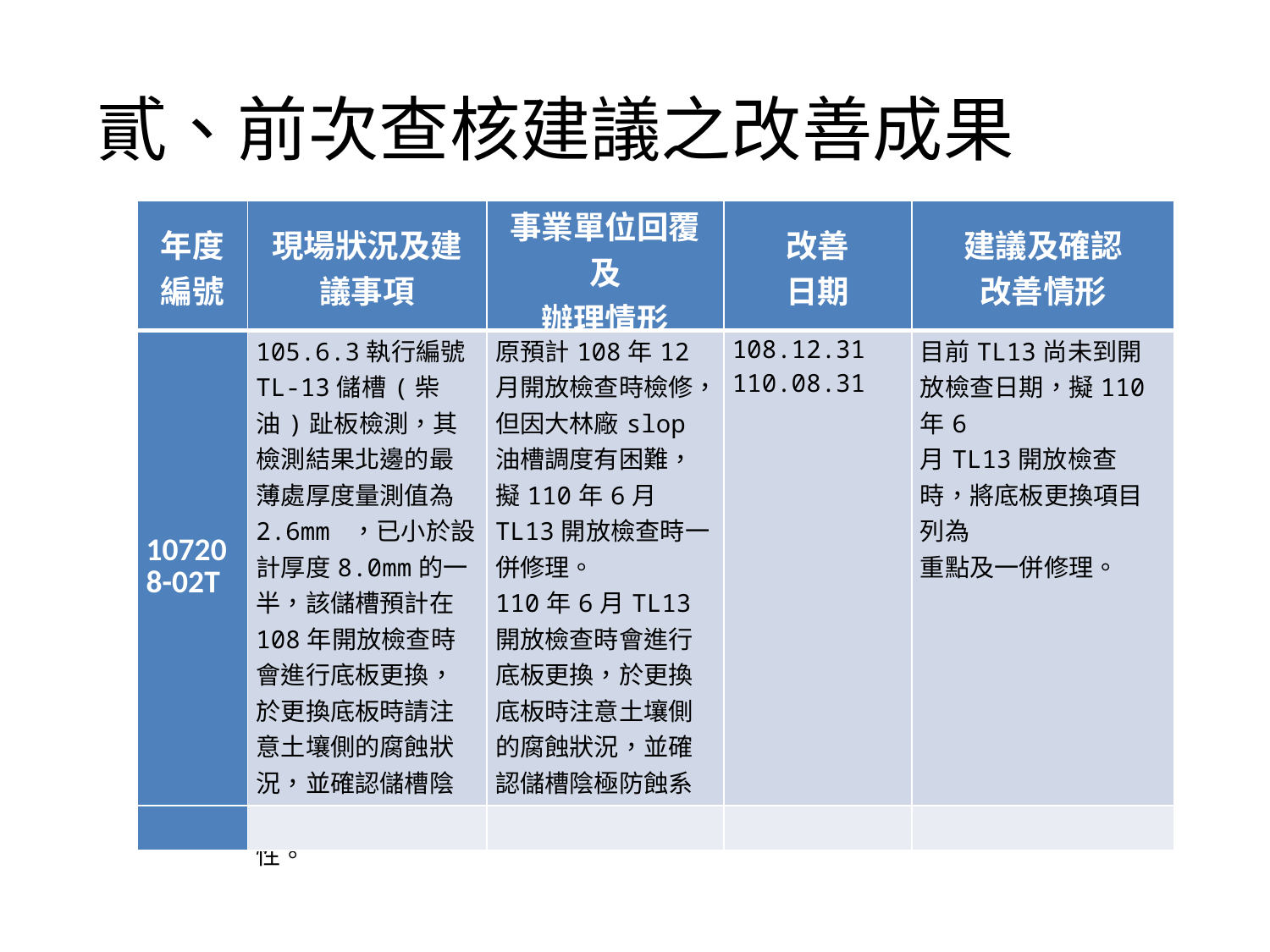

貳、前次查核建議之改善成果
| 年度編號 | 現場狀況及建議事項 | 事業單位回覆及 辦理情形 | 改善 日期 | 建議及確認 改善情形 |
| --- | --- | --- | --- | --- |
| 107208-02T | 105.6.3執行編號TL-13儲槽(柴油)趾板檢測，其檢測結果北邊的最薄處厚度量測值為2.6mm ，已小於設計厚度8.0mm的一半，該儲槽預計在108年開放檢查時會進行底板更換，於更換底板時請注意土壤側的腐蝕狀況，並確認儲槽陰極防蝕系統的有效性。 | 原預計108年12月開放檢查時檢修，但因大林廠slop油槽調度有困難，擬110年6月TL13開放檢查時一併修理。 110年6月TL13開放檢查時會進行底板更換，於更換底板時注意土壤側的腐蝕狀況，並確認儲槽陰極防蝕系統的有效性。 | 108.12.31 110.08.31 | 目前TL13尚未到開放檢查日期，擬110年6 月TL13開放檢查時，將底板更換項目列為 重點及一併修理。 |
|  |  |  |  |  |